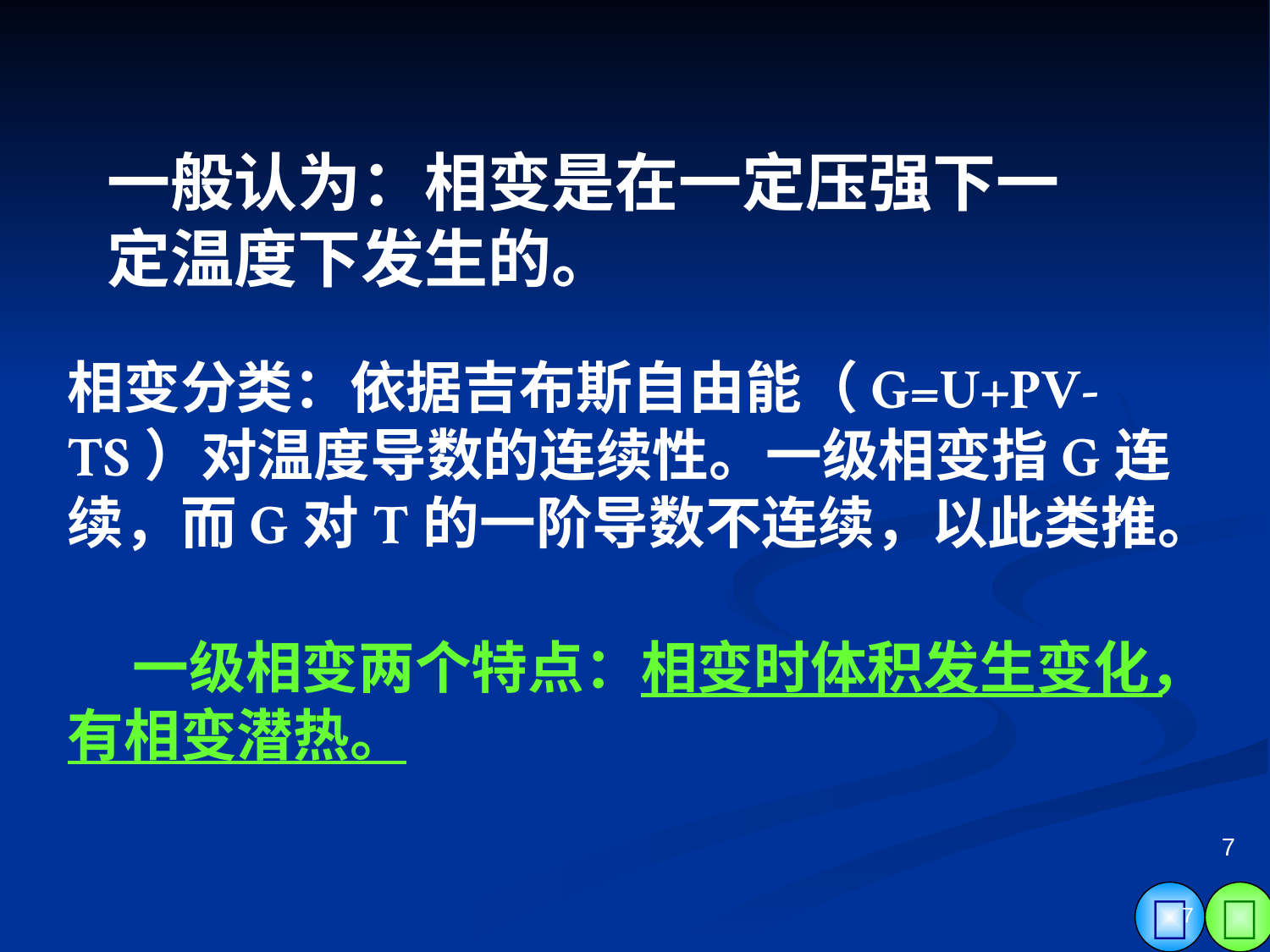

一般认为：相变是在一定压强下一定温度下发生的。
相变分类：依据吉布斯自由能（G=U+PV-TS）对温度导数的连续性。一级相变指G连续，而G对T的一阶导数不连续，以此类推。
    一级相变两个特点：相变时体积发生变化，有相变潜热。
7
7